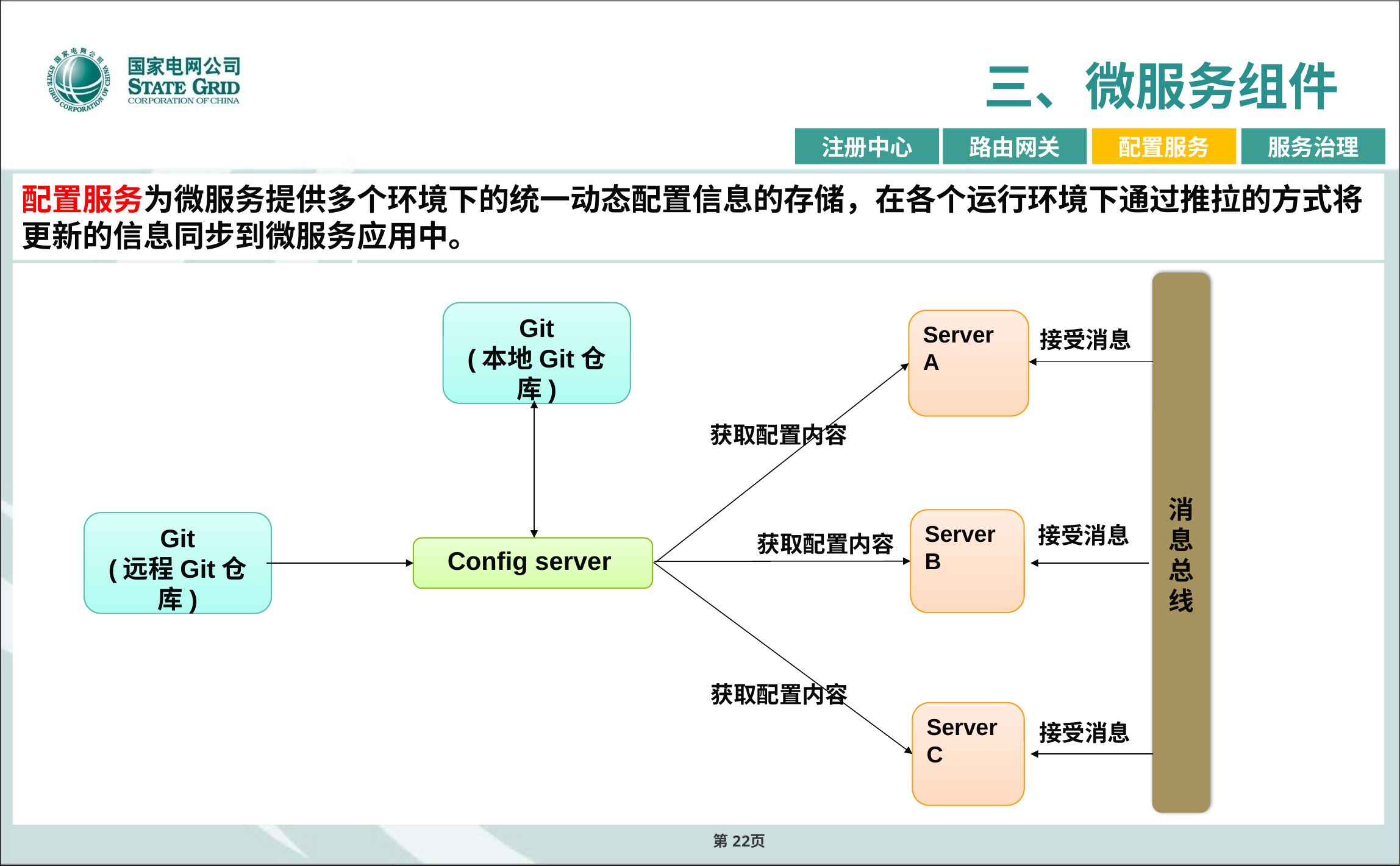

# 三、微服务组件
注册中心
路由网关
配置服务
服务治理
配置服务为微服务提供多个环境下的统一动态配置信息的存储，在各个运行环境下通过推拉的方式将更新的信息同步到微服务应用中。

消息总线
Git
(本地Git仓库)
Server A
接受消息
获取配置内容
Server B
Git
(远程Git仓库)
接受消息
获取配置内容
Config server
获取配置内容
Server C
接受消息
第22页